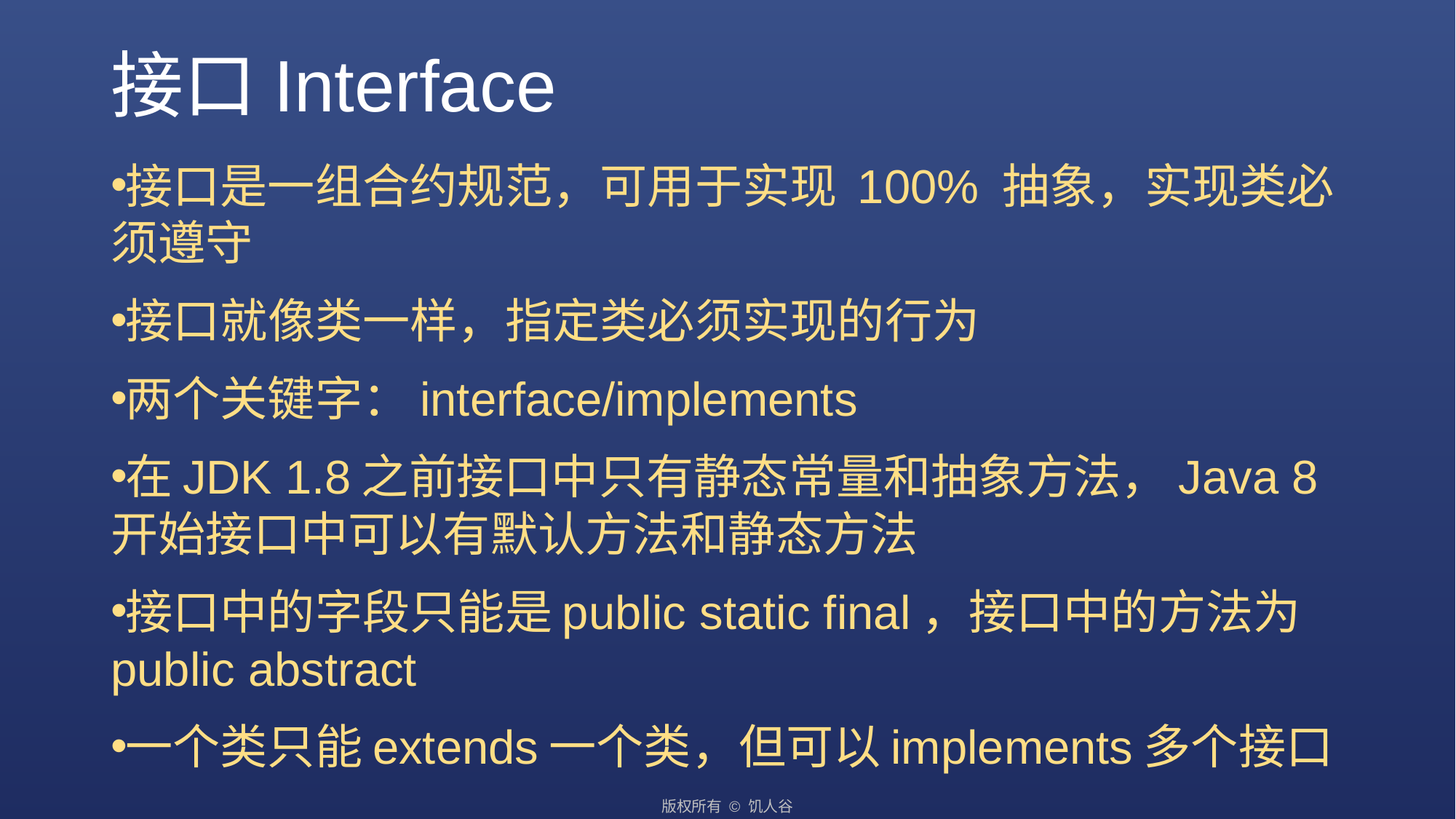

# 接口Interface
接口是一组合约规范，可用于实现 100% 抽象，实现类必须遵守
接口就像类一样，指定类必须实现的行为
两个关键字：interface/implements
在JDK 1.8之前接口中只有静态常量和抽象方法，Java 8开始接口中可以有默认方法和静态方法
接口中的字段只能是public static final，接口中的方法为public abstract
一个类只能extends一个类，但可以implements多个接口